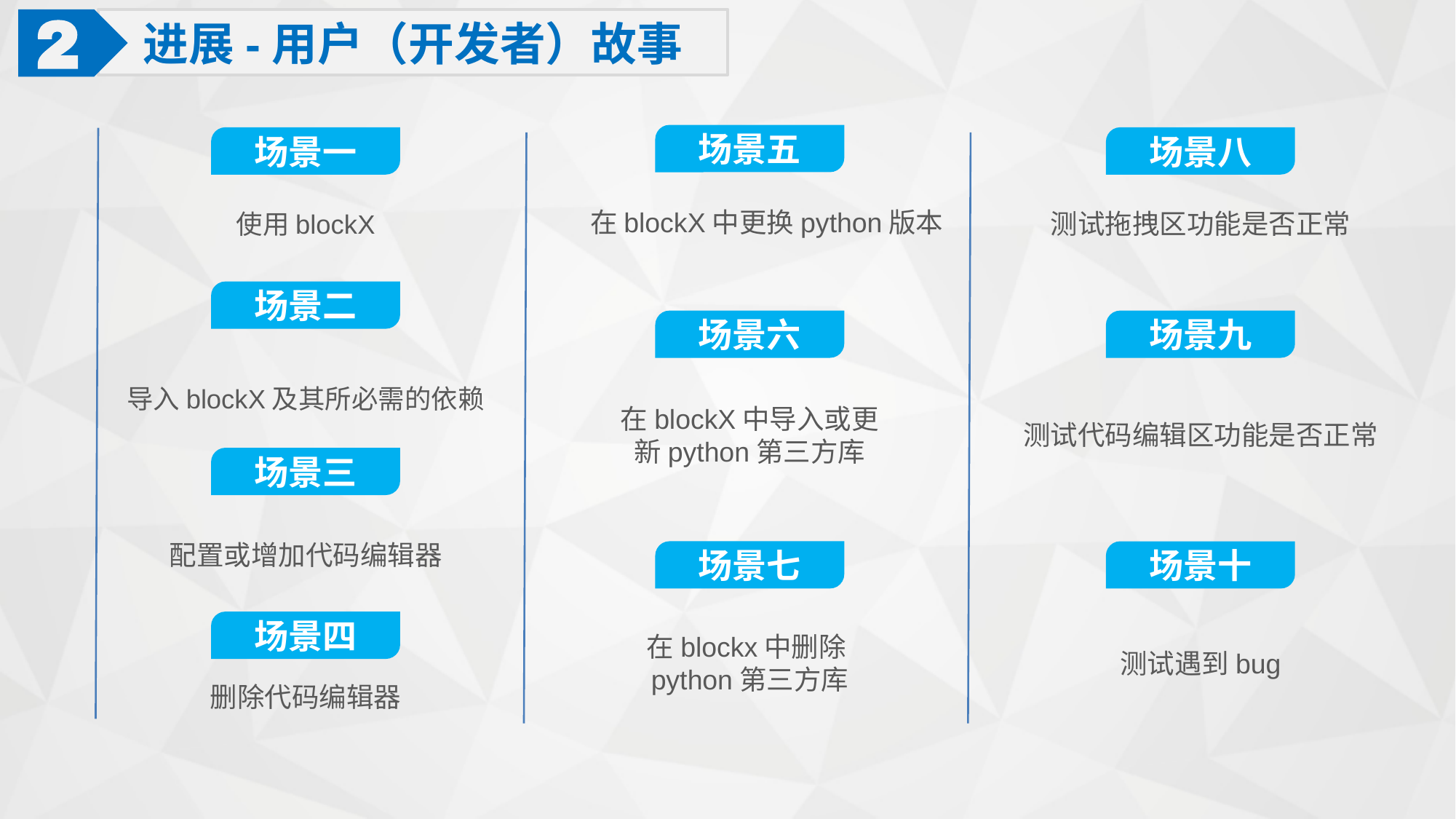

2

进展-用户（开发者）故事
场景五
场景一
场景八
使用blockX
在blockX中更换python版本
测试拖拽区功能是否正常
场景二
场景六
场景九
导入blockX及其所必需的依赖
在blockX中导入或更新python第三方库
测试代码编辑区功能是否正常
场景三
配置或增加代码编辑器
场景七
场景十
场景四
在blockx中删除python第三方库
测试遇到bug
删除代码编辑器